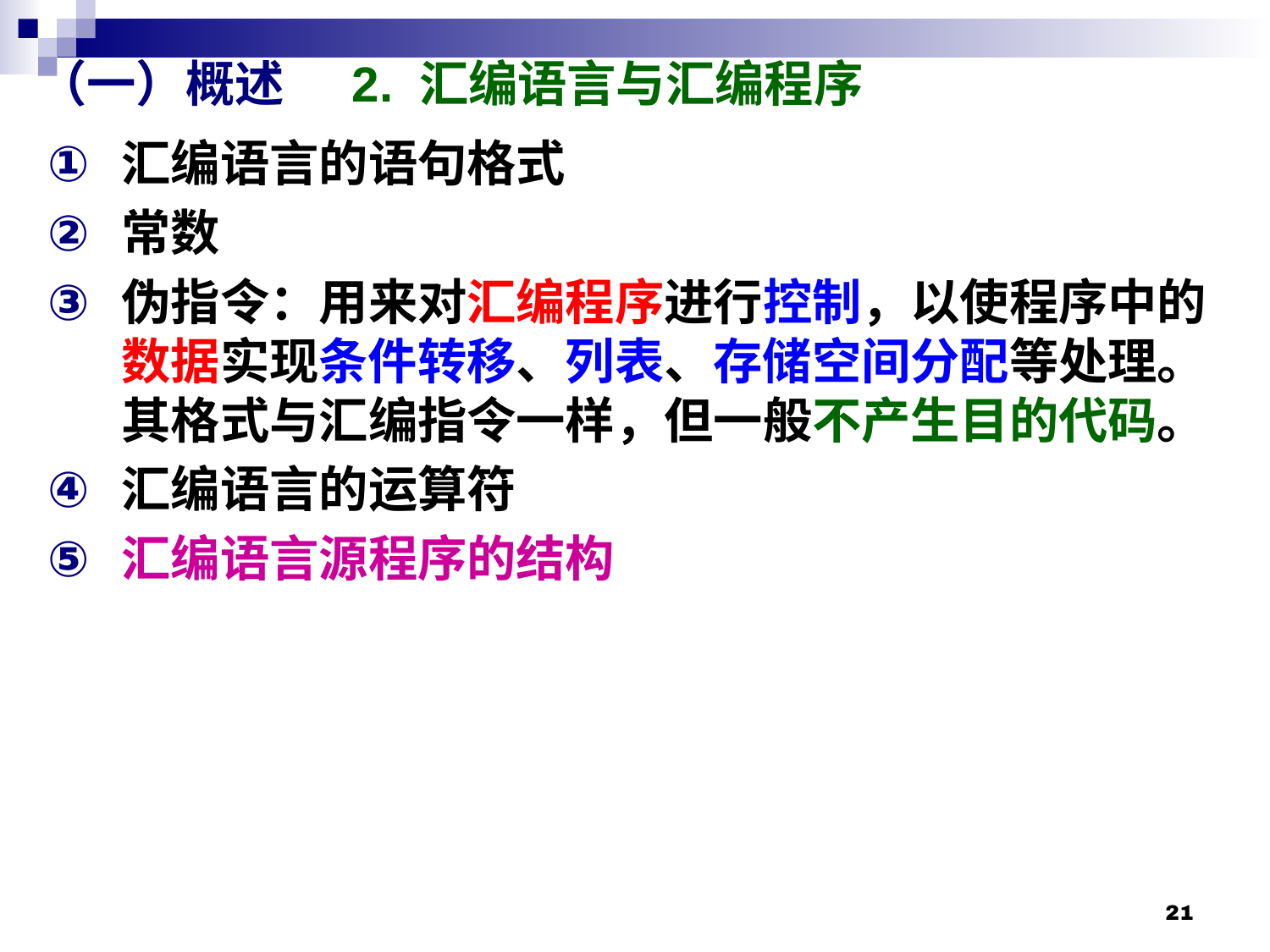

# （一）概述     2. 汇编语言与汇编程序
汇编语言的语句格式
常数
伪指令：用来对汇编程序进行控制，以使程序中的数据实现条件转移、列表、存储空间分配等处理。其格式与汇编指令一样，但一般不产生目的代码。
汇编语言的运算符
汇编语言源程序的结构
21